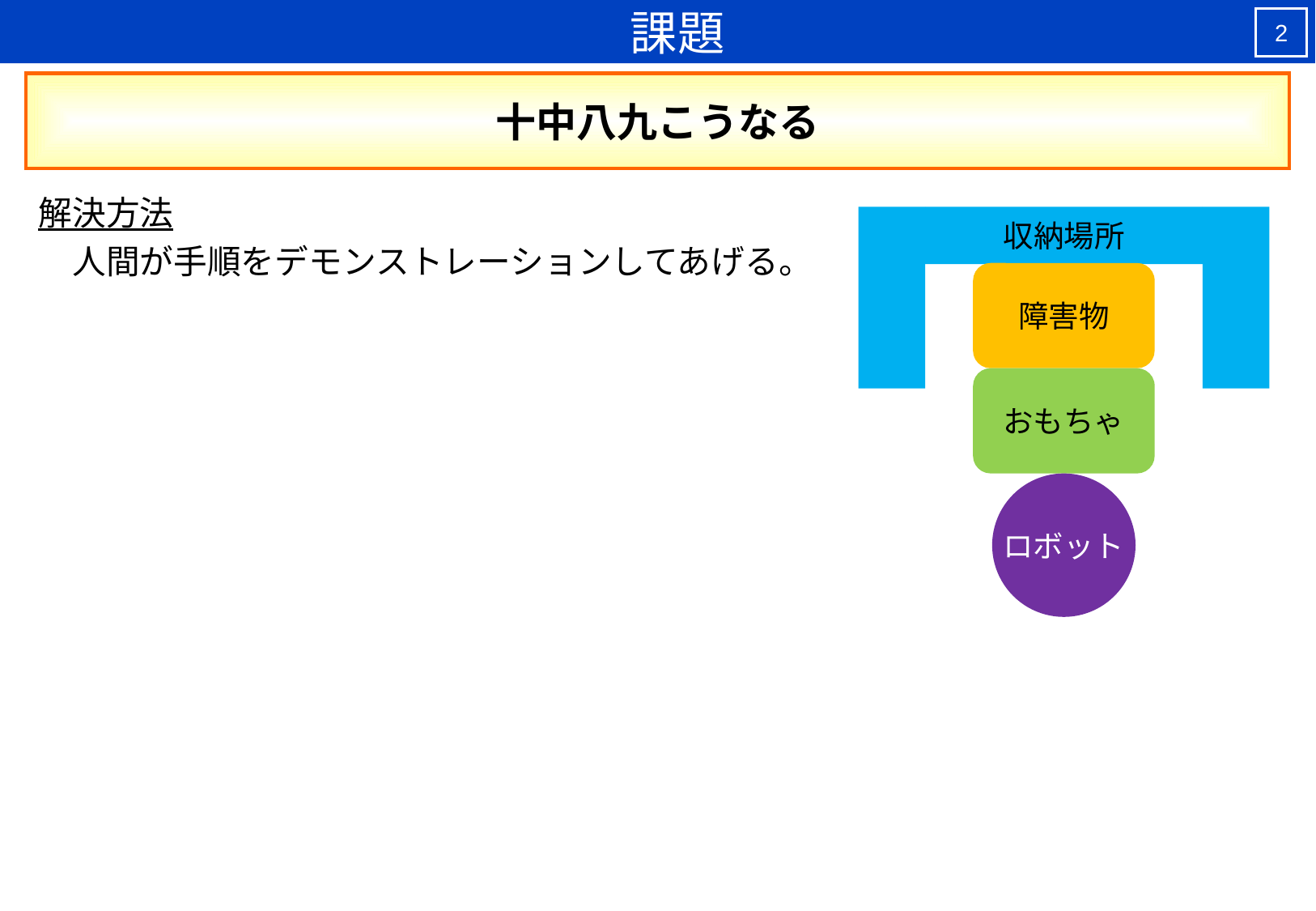

# 課題
十中八九こうなる
解決方法
　人間が手順をデモンストレーションしてあげる。

収納場所

障害物
おもちゃ
ロボット